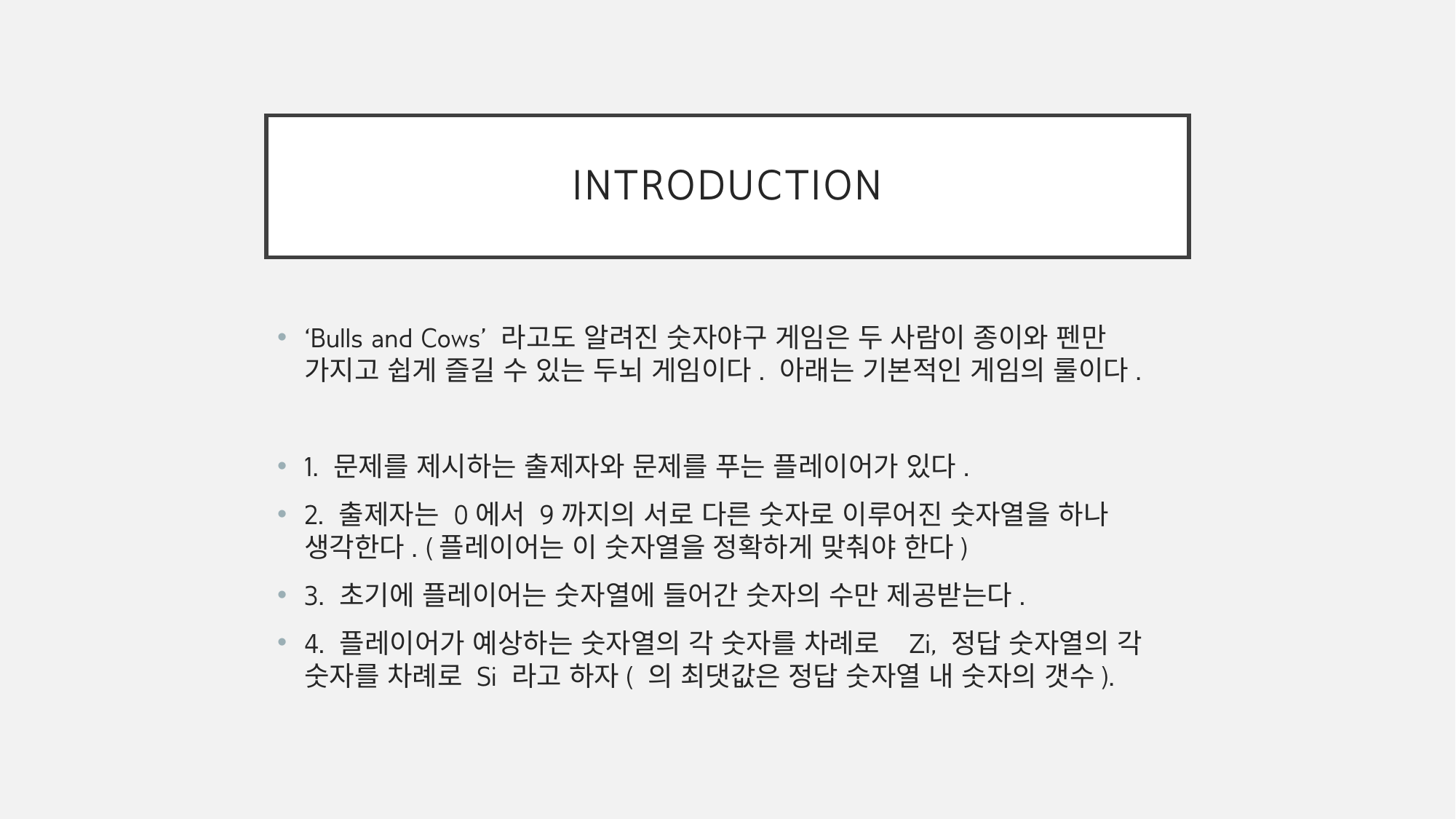

# Introduction
‘Bulls and Cows’ 라고도 알려진 숫자야구 게임은 두 사람이 종이와 펜만 가지고 쉽게 즐길 수 있는 두뇌 게임이다. 아래는 기본적인 게임의 룰이다.

1. 문제를 제시하는 출제자와 문제를 푸는 플레이어가 있다.
2. 출제자는 0에서 9까지의 서로 다른 숫자로 이루어진 숫자열을 하나 생각한다. (플레이어는 이 숫자열을 정확하게 맞춰야 한다)
3. 초기에 플레이어는 숫자열에 들어간 숫자의 수만 제공받는다.
4. 플레이어가 예상하는 숫자열의 각 숫자를 차례로   Zi, 정답 숫자열의 각 숫자를 차례로 Si 라고 하자( 의 최댓값은 정답 숫자열 내 숫자의 갯수).